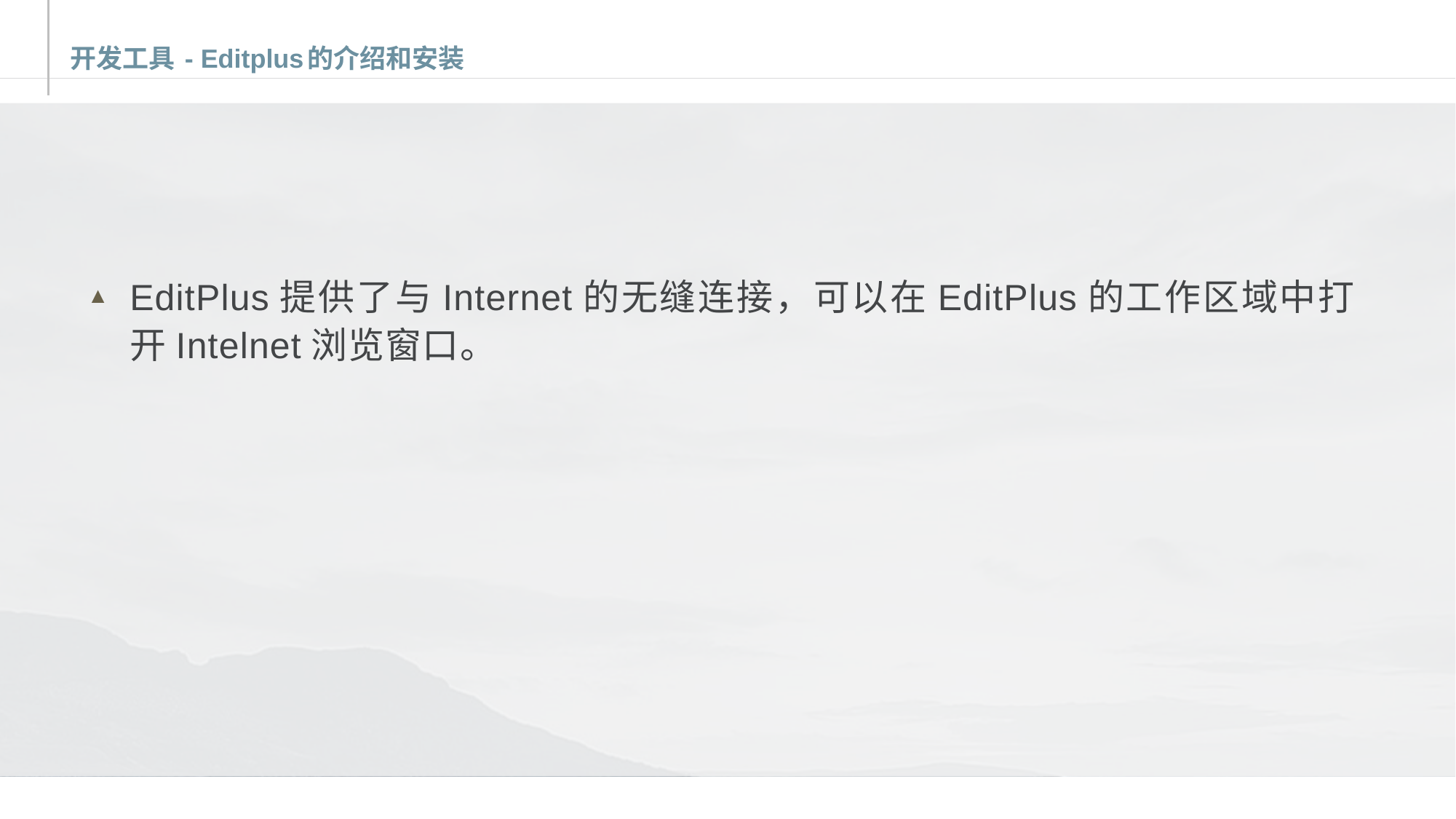

# 开发工具 - Editplus的介绍和安装

EditPlus提供了与Internet的无缝连接，可以在EditPlus的工作区域中打开Intelnet浏览窗口。